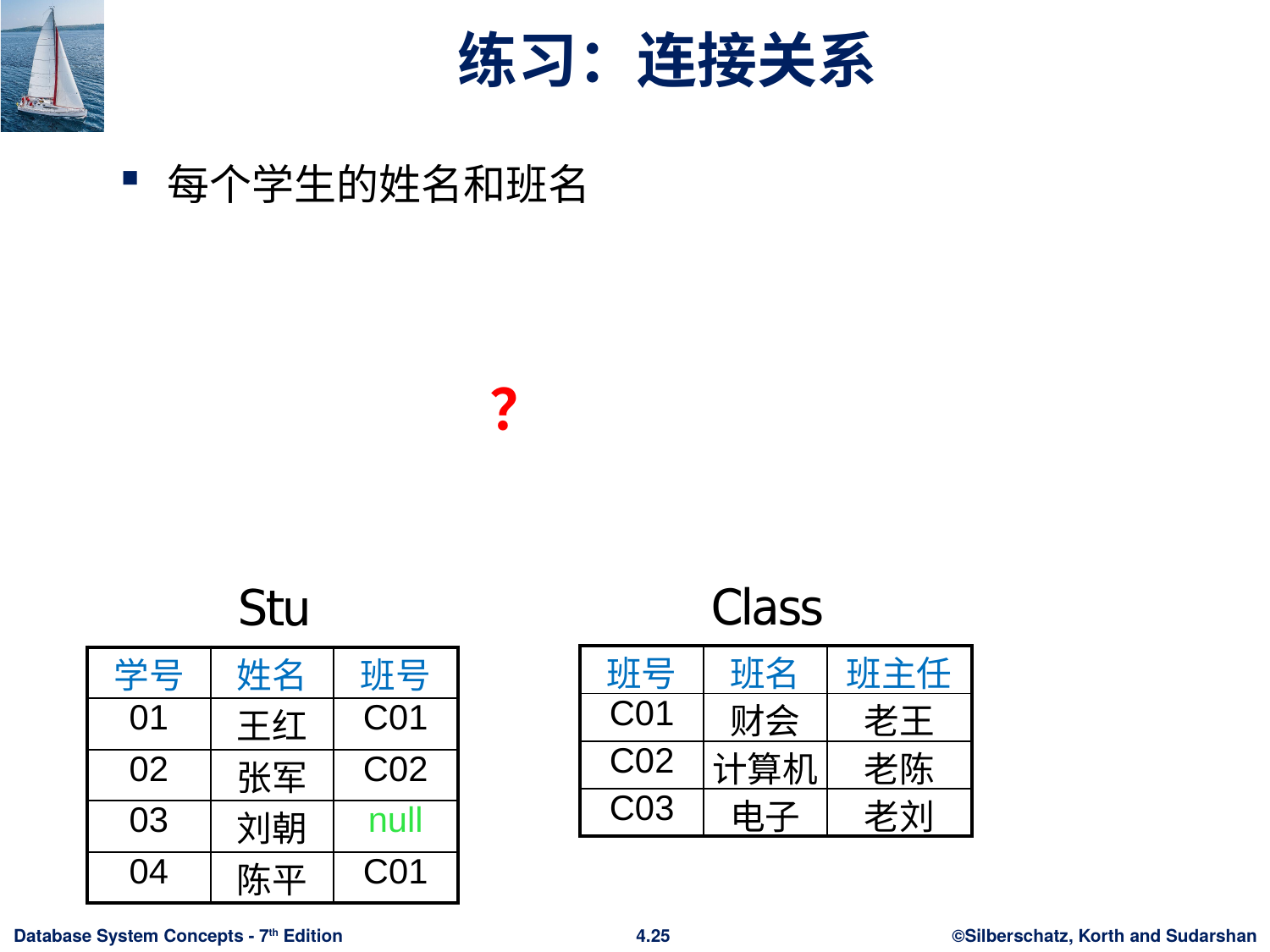

# 练习：连接关系
每个学生的姓名和班名
？
Class
Stu
| 班号 | 班名 | 班主任 |
| --- | --- | --- |
| C01 | 财会 | 老王 |
| C02 | 计算机 | 老陈 |
| C03 | 电子 | 老刘 |
| 学号 | 姓名 | 班号 |
| --- | --- | --- |
| 01 | 王红 | C01 |
| 02 | 张军 | C02 |
| 03 | 刘朝 | null |
| 04 | 陈平 | C01 |